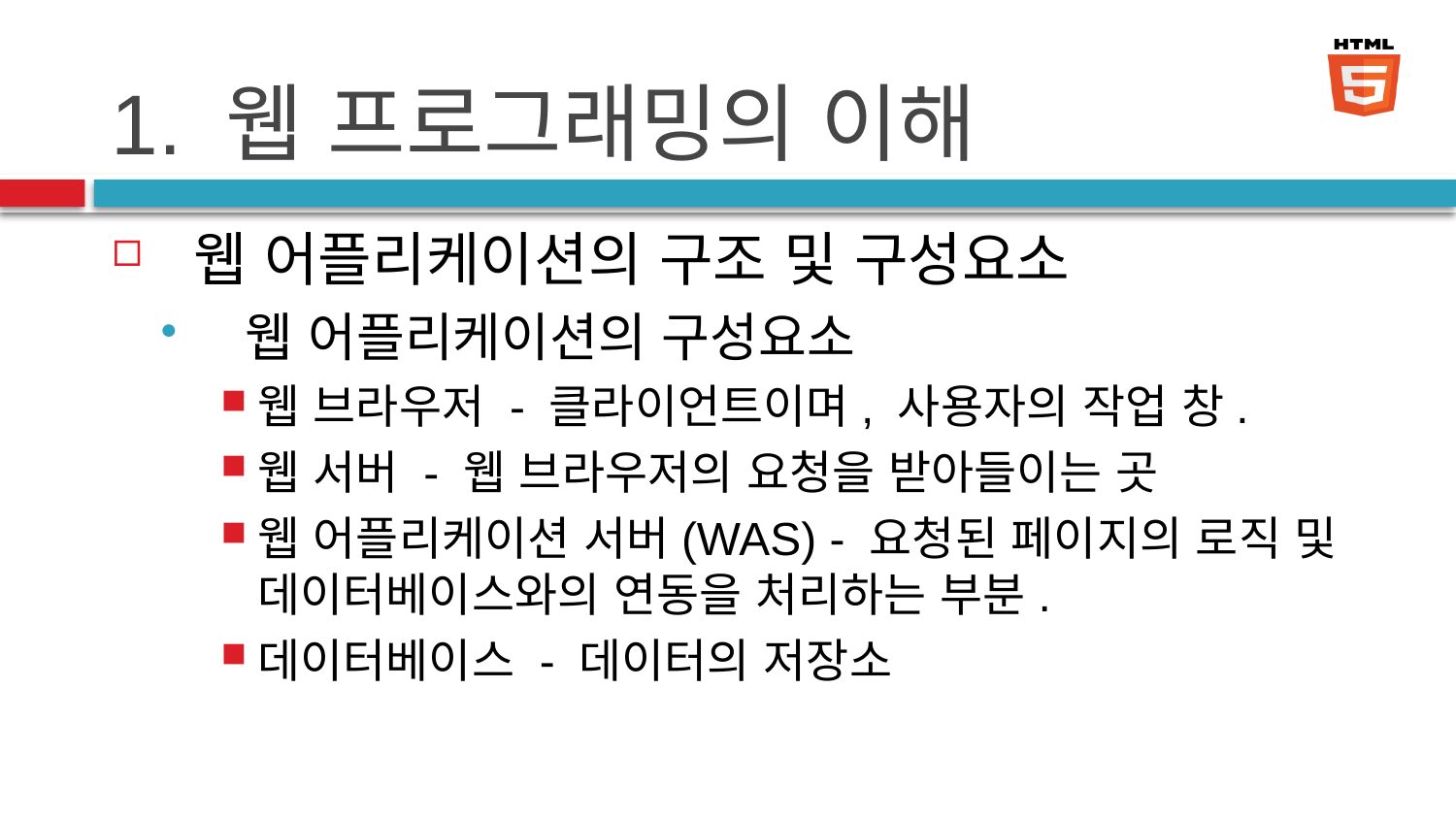

# 1. 웹 프로그래밍의 이해
웹 어플리케이션의 구조 및 구성요소
웹 어플리케이션의 구성요소
웹 브라우저 - 클라이언트이며, 사용자의 작업 창.
웹 서버 - 웹 브라우저의 요청을 받아들이는 곳
웹 어플리케이션 서버(WAS) - 요청된 페이지의 로직 및 데이터베이스와의 연동을 처리하는 부분.
데이터베이스 - 데이터의 저장소